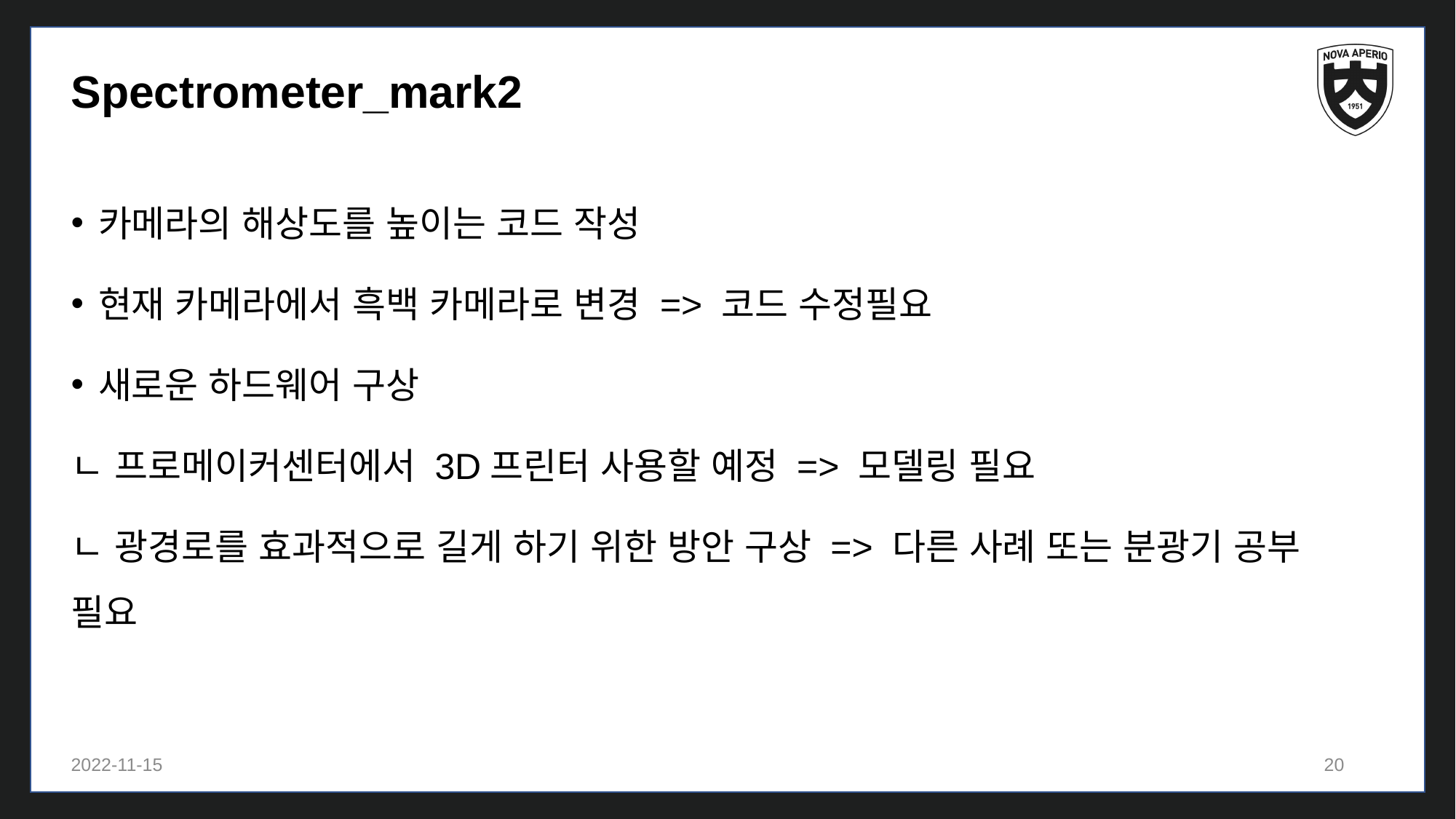

# Spectrometer_mark2
카메라의 해상도를 높이는 코드 작성
현재 카메라에서 흑백 카메라로 변경 => 코드 수정필요
새로운 하드웨어 구상
ㄴ 프로메이커센터에서 3D프린터 사용할 예정 => 모델링 필요
ㄴ 광경로를 효과적으로 길게 하기 위한 방안 구상 => 다른 사례 또는 분광기 공부 필요

2022-11-15
20